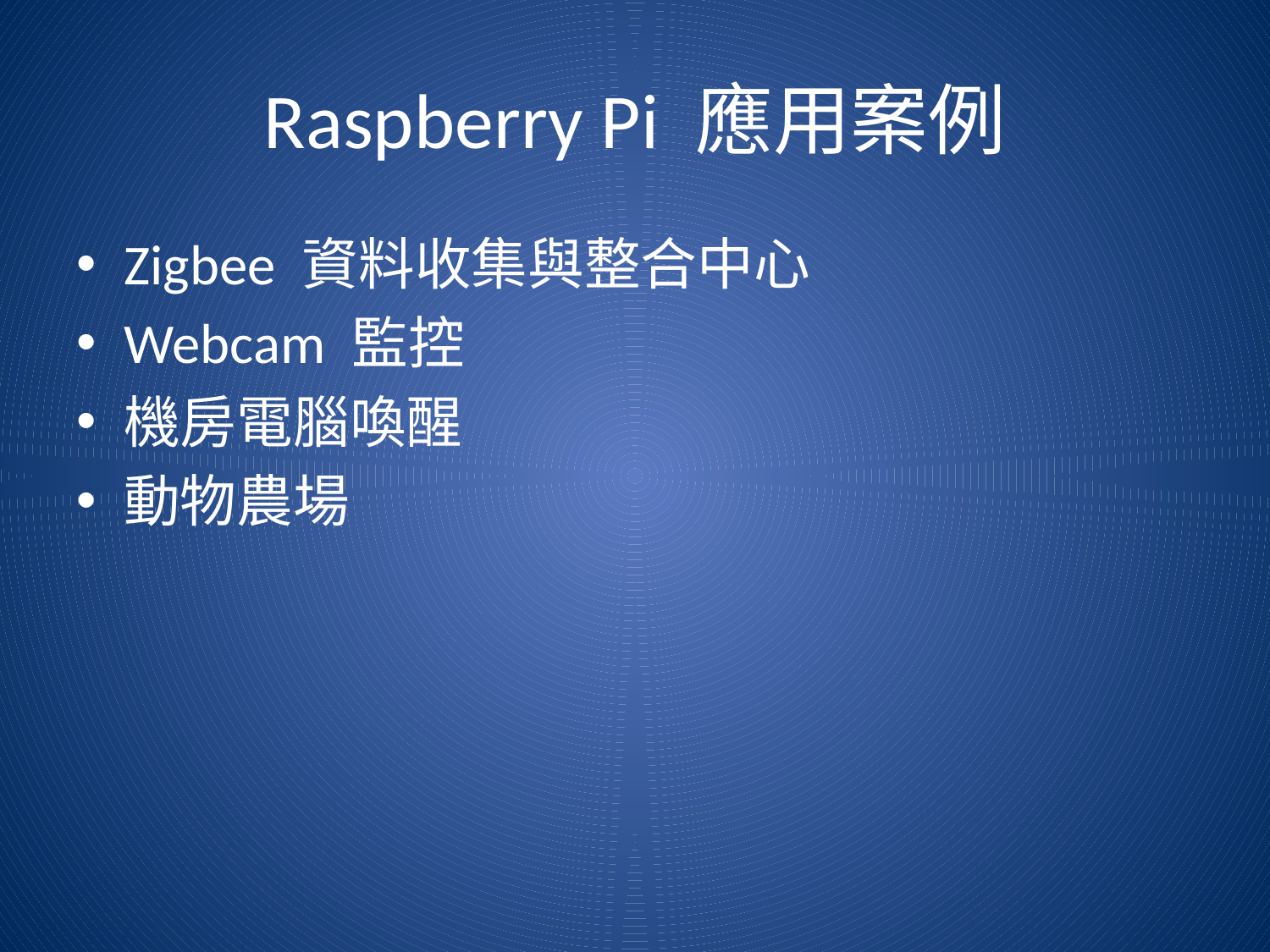

# Raspberry Pi 應用案例
Zigbee 資料收集與整合中心
Webcam 監控
機房電腦喚醒
動物農場